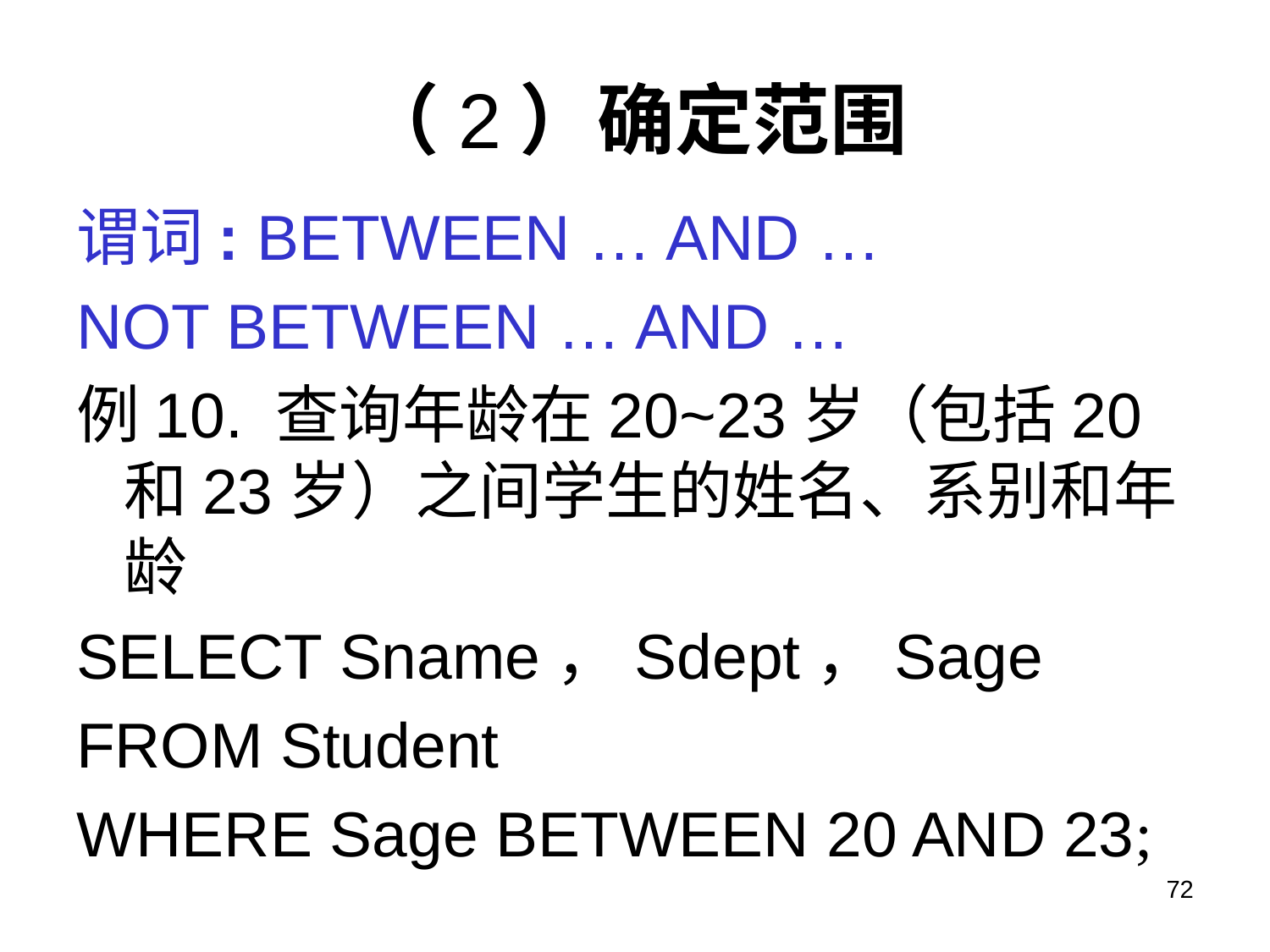

# （2）确定范围
谓词: BETWEEN … AND …
NOT BETWEEN … AND …
例10. 查询年龄在20~23岁（包括20和23岁）之间学生的姓名、系别和年龄
SELECT Sname，Sdept，Sage
FROM Student
WHERE Sage BETWEEN 20 AND 23;

72